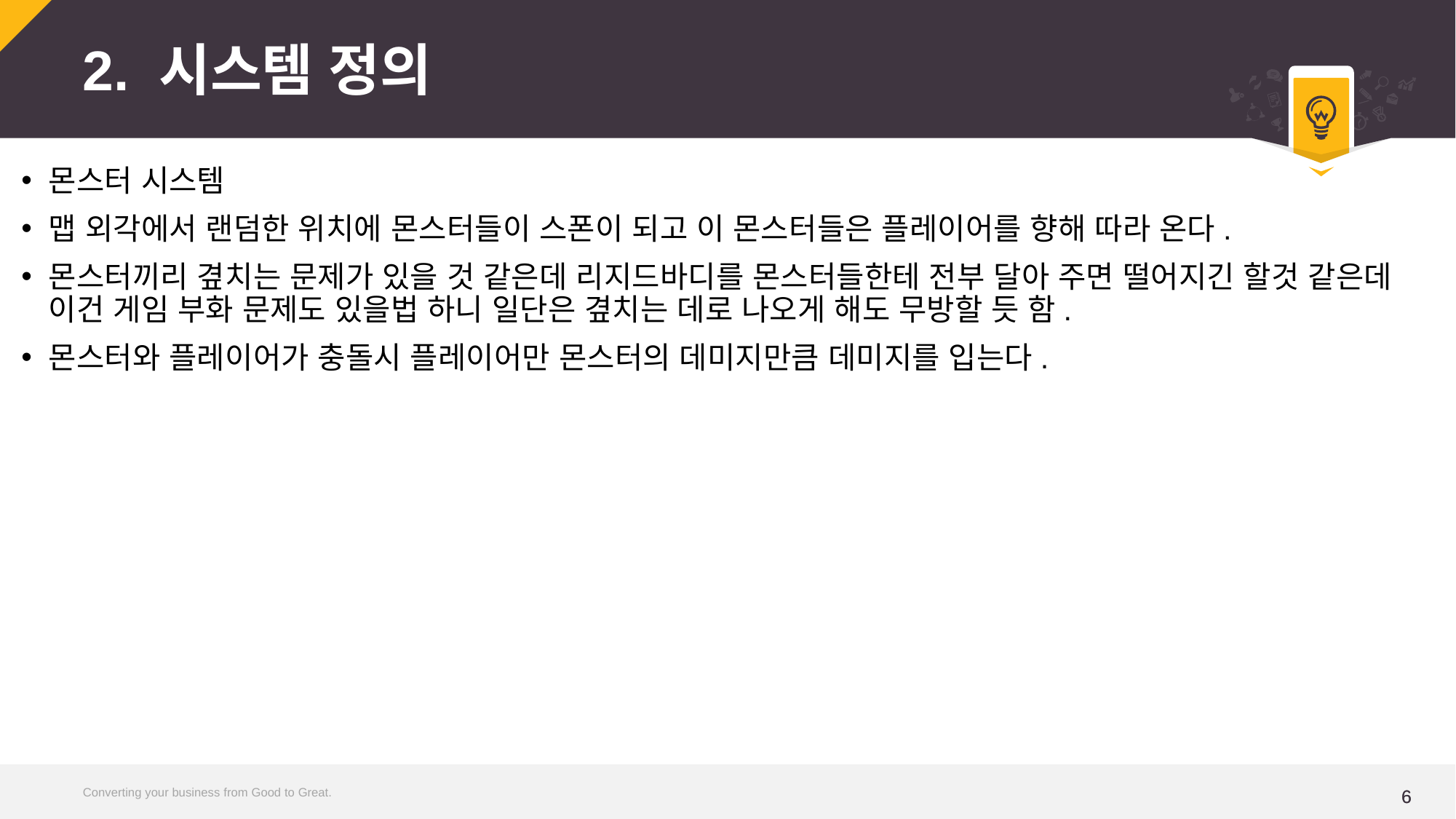

# 2. 시스템 정의

몬스터 시스템
맵 외각에서 랜덤한 위치에 몬스터들이 스폰이 되고 이 몬스터들은 플레이어를 향해 따라 온다.
몬스터끼리 곂치는 문제가 있을 것 같은데 리지드바디를 몬스터들한테 전부 달아 주면 떨어지긴 할것 같은데 이건 게임 부화 문제도 있을법 하니 일단은 곂치는 데로 나오게 해도 무방할 듯 함.
몬스터와 플레이어가 충돌시 플레이어만 몬스터의 데미지만큼 데미지를 입는다.
Converting your business from Good to Great.